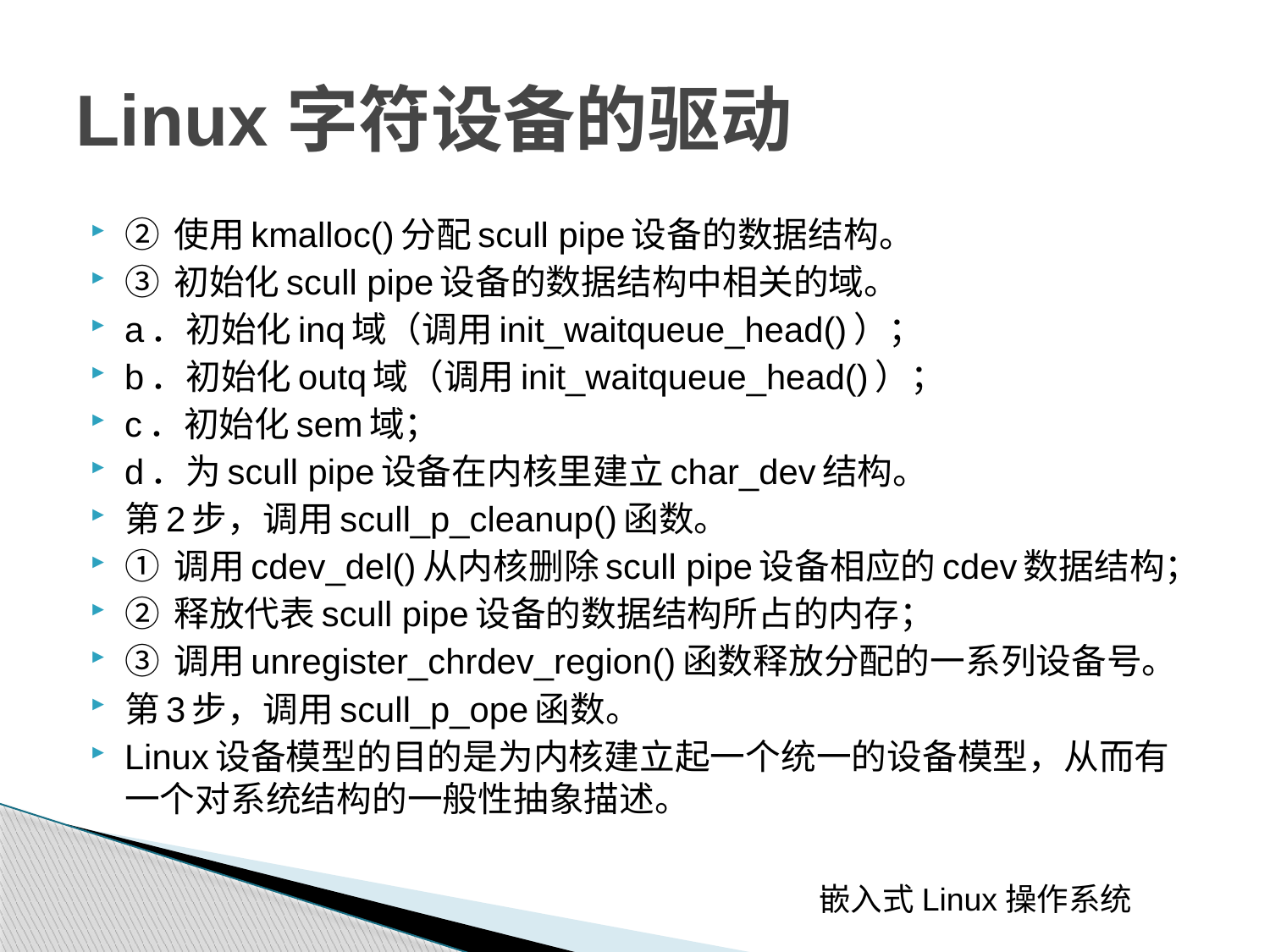

# Linux字符设备的驱动
② 使用kmalloc()分配scull pipe设备的数据结构。
③ 初始化scull pipe设备的数据结构中相关的域。
a．初始化inq域（调用init_waitqueue_head()）；
b．初始化outq域（调用init_waitqueue_head()）；
c．初始化sem域；
d．为scull pipe设备在内核里建立char_dev结构。
第2步，调用scull_p_cleanup()函数。
① 调用cdev_del()从内核删除scull pipe设备相应的cdev数据结构；
② 释放代表scull pipe设备的数据结构所占的内存；
③ 调用unregister_chrdev_region()函数释放分配的一系列设备号。
第3步，调用scull_p_ope函数。
Linux设备模型的目的是为内核建立起一个统一的设备模型，从而有一个对系统结构的一般性抽象描述。

         嵌入式Linux操作系统